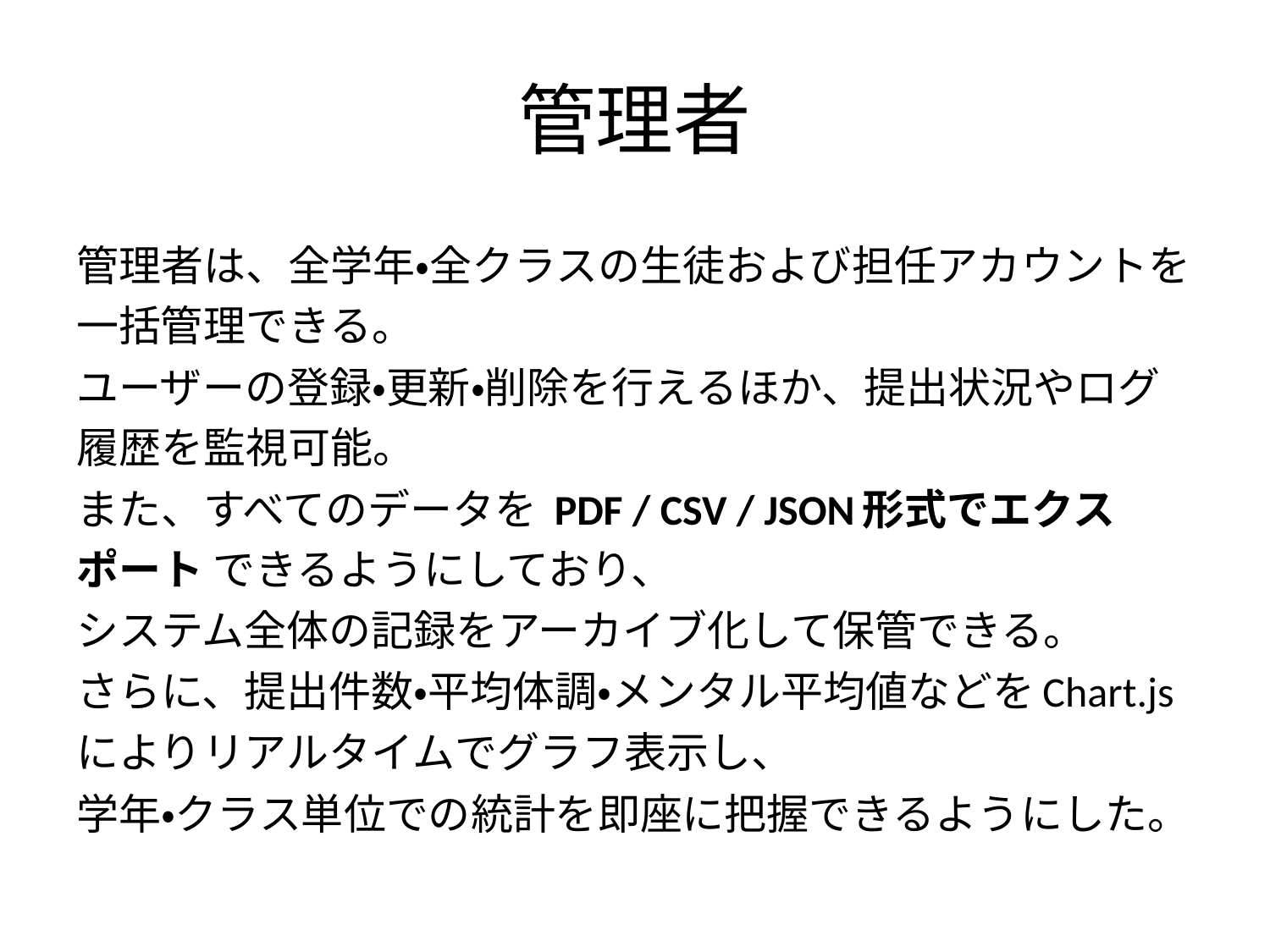

# 管理者
管理者は、全学年・全クラスの生徒および担任アカウントを一括管理できる。
ユーザーの登録・更新・削除を行えるほか、提出状況やログ履歴を監視可能。
また、すべてのデータを PDF / CSV / JSON形式でエクスポート できるようにしており、
システム全体の記録をアーカイブ化して保管できる。
さらに、提出件数・平均体調・メンタル平均値などをChart.js によりリアルタイムでグラフ表示し、
学年・クラス単位での統計を即座に把握できるようにした。